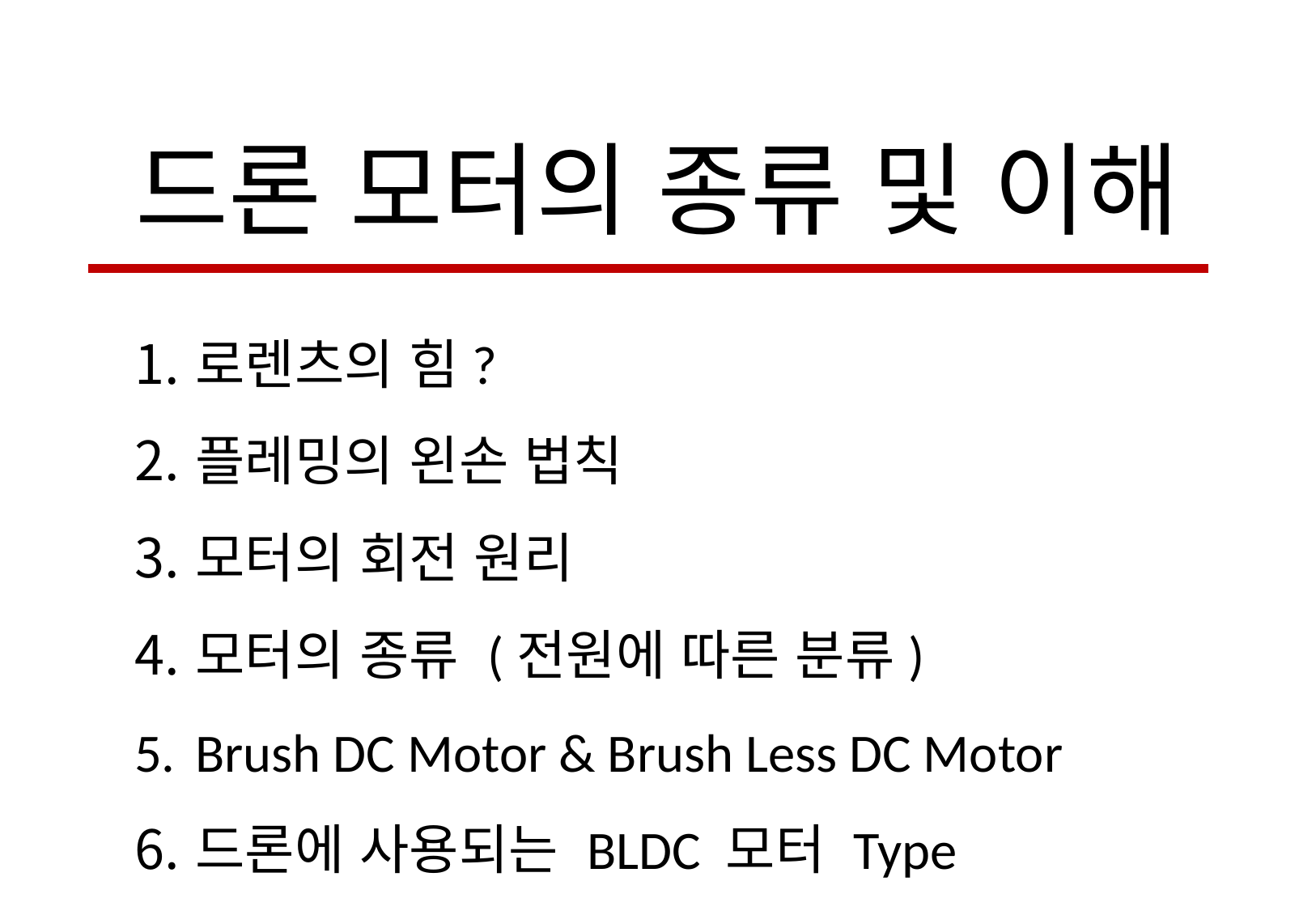

드론 모터의 종류 및 이해
로렌츠의 힘?
플레밍의 왼손 법칙
모터의 회전 원리
모터의 종류 (전원에 따른 분류)
Brush DC Motor & Brush Less DC Motor
드론에 사용되는 BLDC 모터 Type